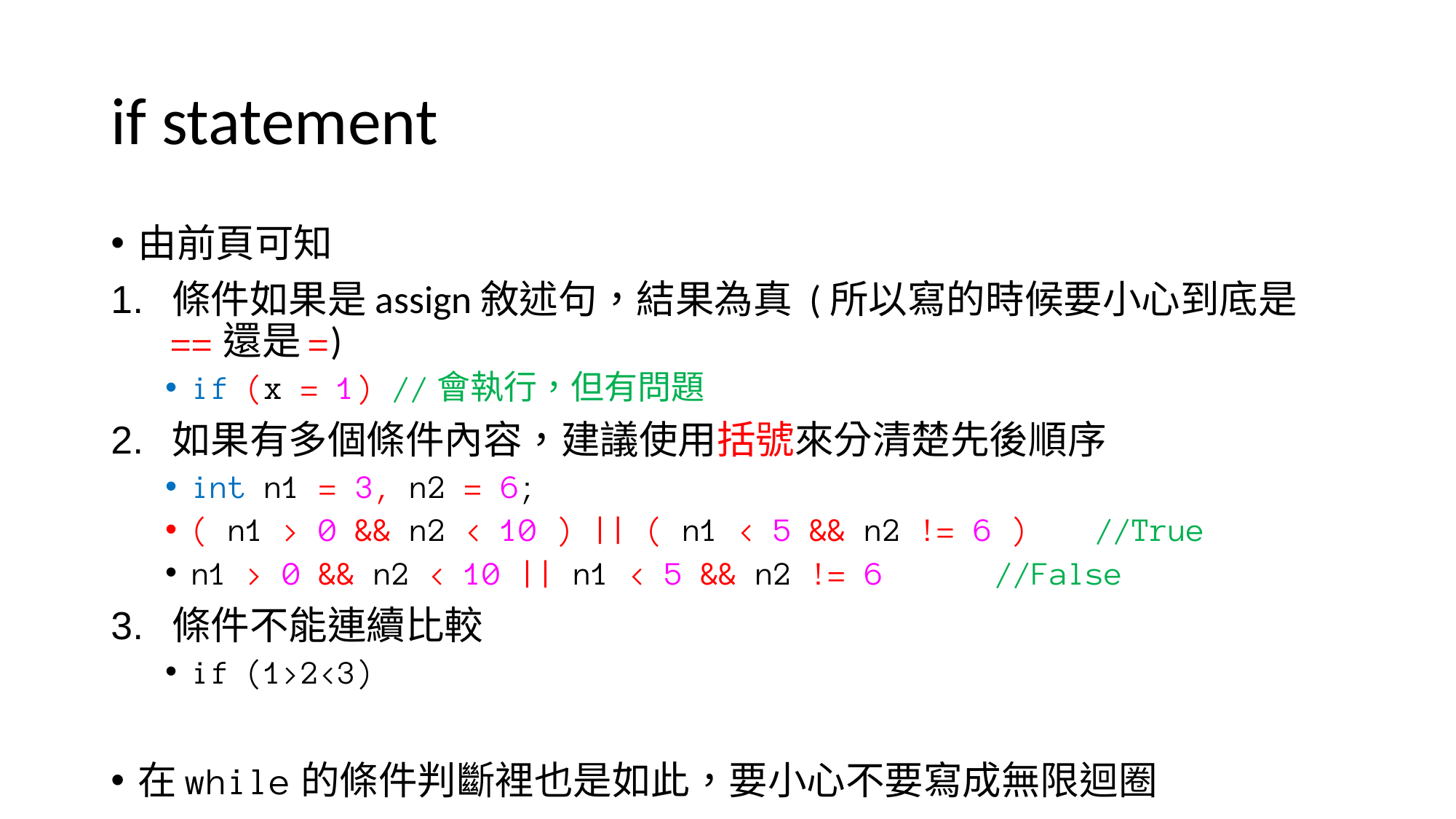

# if statement
由前頁可知
條件如果是assign敘述句，結果為真 (所以寫的時候要小心到底是==還是=)
if (x = 1)		//會執行，但有問題
如果有多個條件內容，建議使用括號來分清楚先後順序
int n1 = 3, n2 = 6;
( n1 > 0 && n2 < 10 ) || ( n1 < 5 && n2 != 6 ) 		//True
n1 > 0 && n2 < 10 || n1 < 5 && n2 != 6 			//False
條件不能連續比較
if (1>2<3)

在while的條件判斷裡也是如此，要小心不要寫成無限迴圈